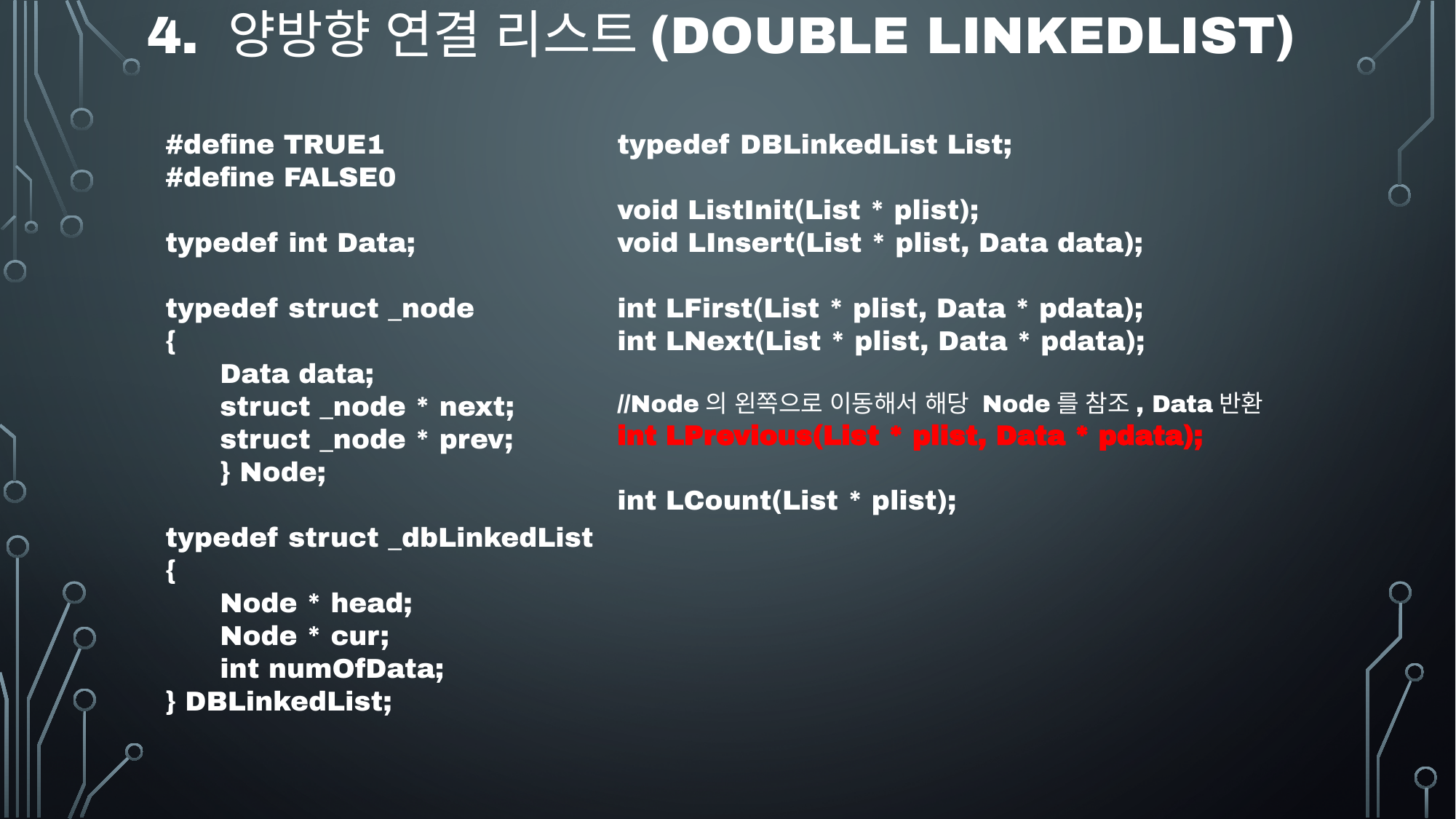

# 4. 양방향 연결 리스트(Double LinkedList)
typedef DBLinkedList List;

void ListInit(List * plist);
void LInsert(List * plist, Data data);

int LFirst(List * plist, Data * pdata);
int LNext(List * plist, Data * pdata);

//Node의 왼쪽으로 이동해서 해당 Node를 참조, Data반환
int LPrevious(List * plist, Data * pdata);

int LCount(List * plist);

#define TRUE1
#define FALSE0

typedef int Data;

typedef struct _node
{
Data data;
struct _node * next;
struct _node * prev;
} Node;

typedef struct _dbLinkedList
{
Node * head;
Node * cur;
int numOfData;
} DBLinkedList;